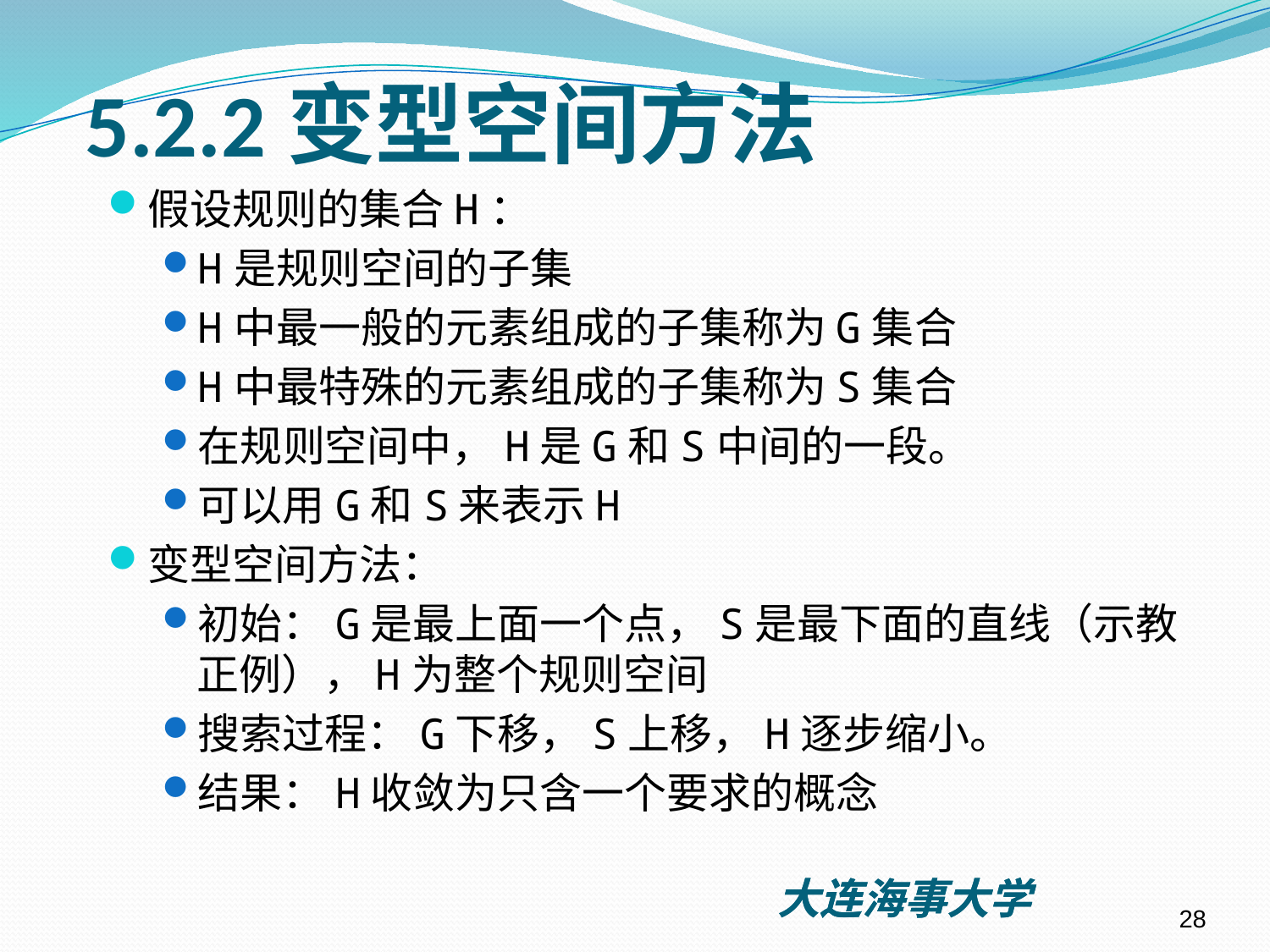

# 5.2.2变型空间方法
假设规则的集合H：
H是规则空间的子集
H中最一般的元素组成的子集称为G集合
H中最特殊的元素组成的子集称为S集合
在规则空间中，H是G和S中间的一段。
可以用G和S来表示H
变型空间方法：
初始：G是最上面一个点，S是最下面的直线（示教正例），H为整个规则空间
搜索过程：G下移，S上移，H逐步缩小。
结果：H收敛为只含一个要求的概念
28